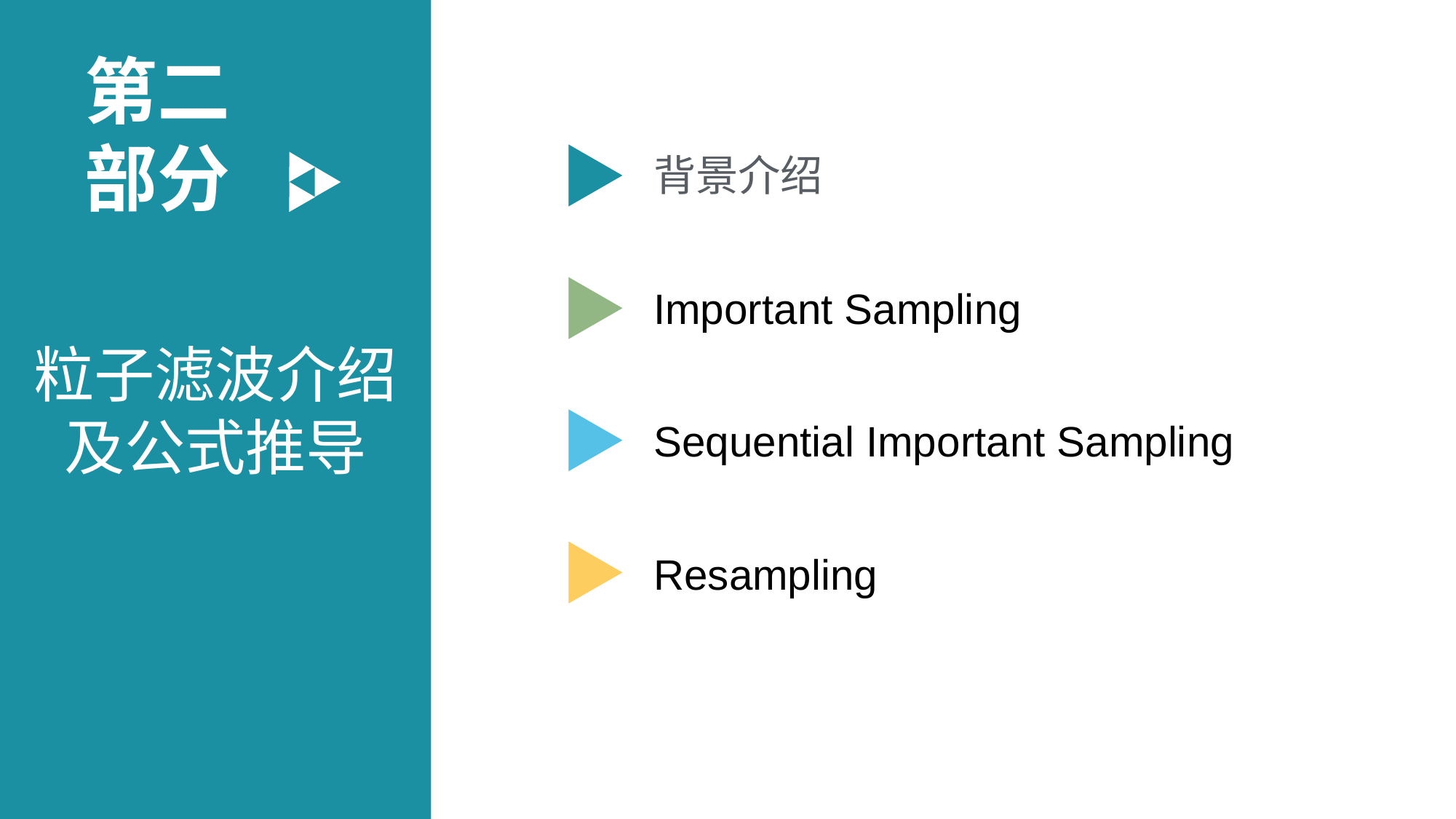

粒子滤波介绍及公式推导
第二部分
背景介绍

Important Sampling

Sequential Important Sampling

Resampling